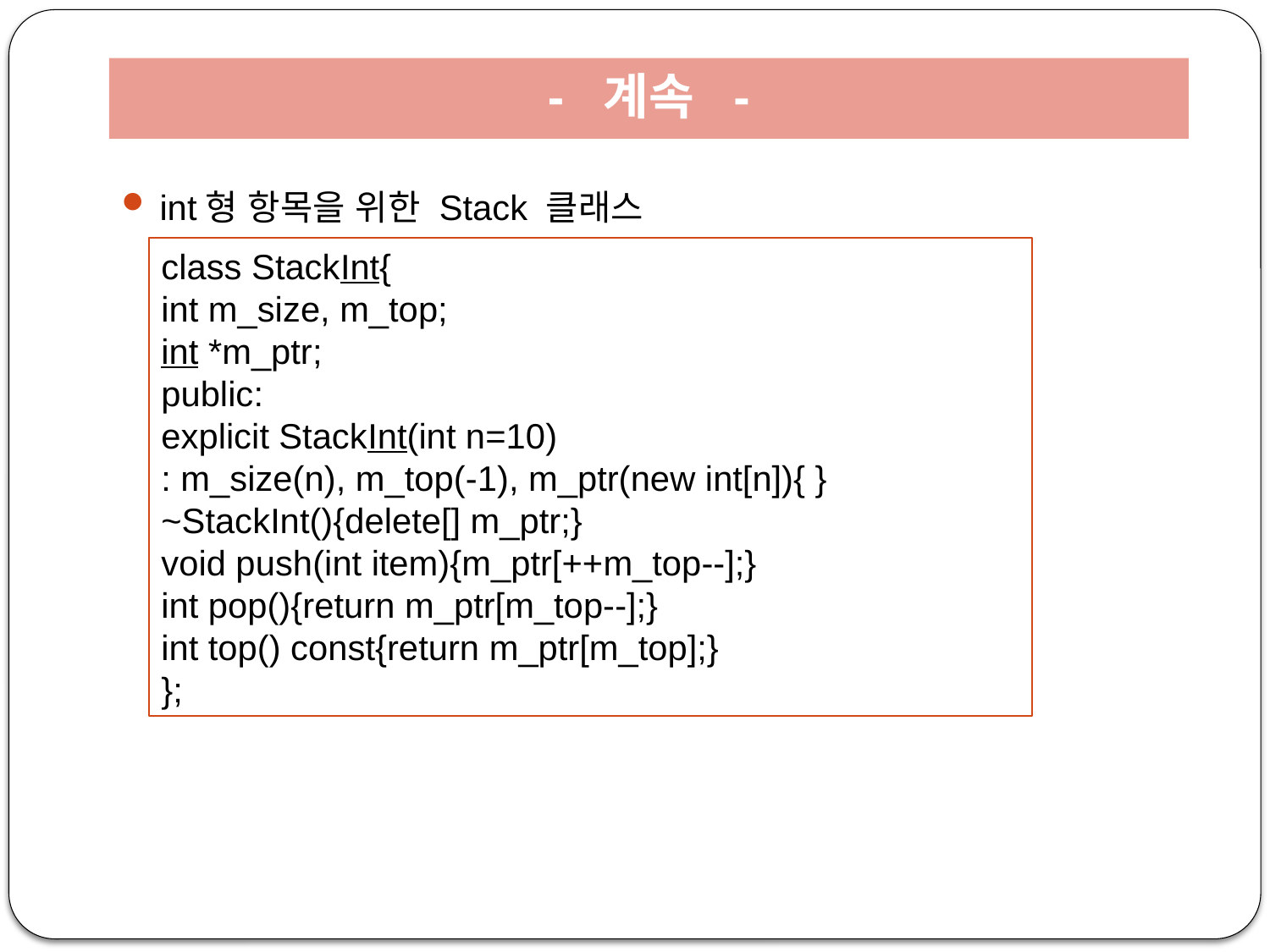

# -  계속  -
int형 항목을 위한 Stack 클래스

class StackInt{
int m_size, m_top;
int *m_ptr;
public:
explicit StackInt(int n=10)
: m_size(n), m_top(-1), m_ptr(new int[n]){ }
~StackInt(){delete[] m_ptr;}
void push(int item){m_ptr[++m_top--];}
int pop(){return m_ptr[m_top--];}
int top() const{return m_ptr[m_top];}
};